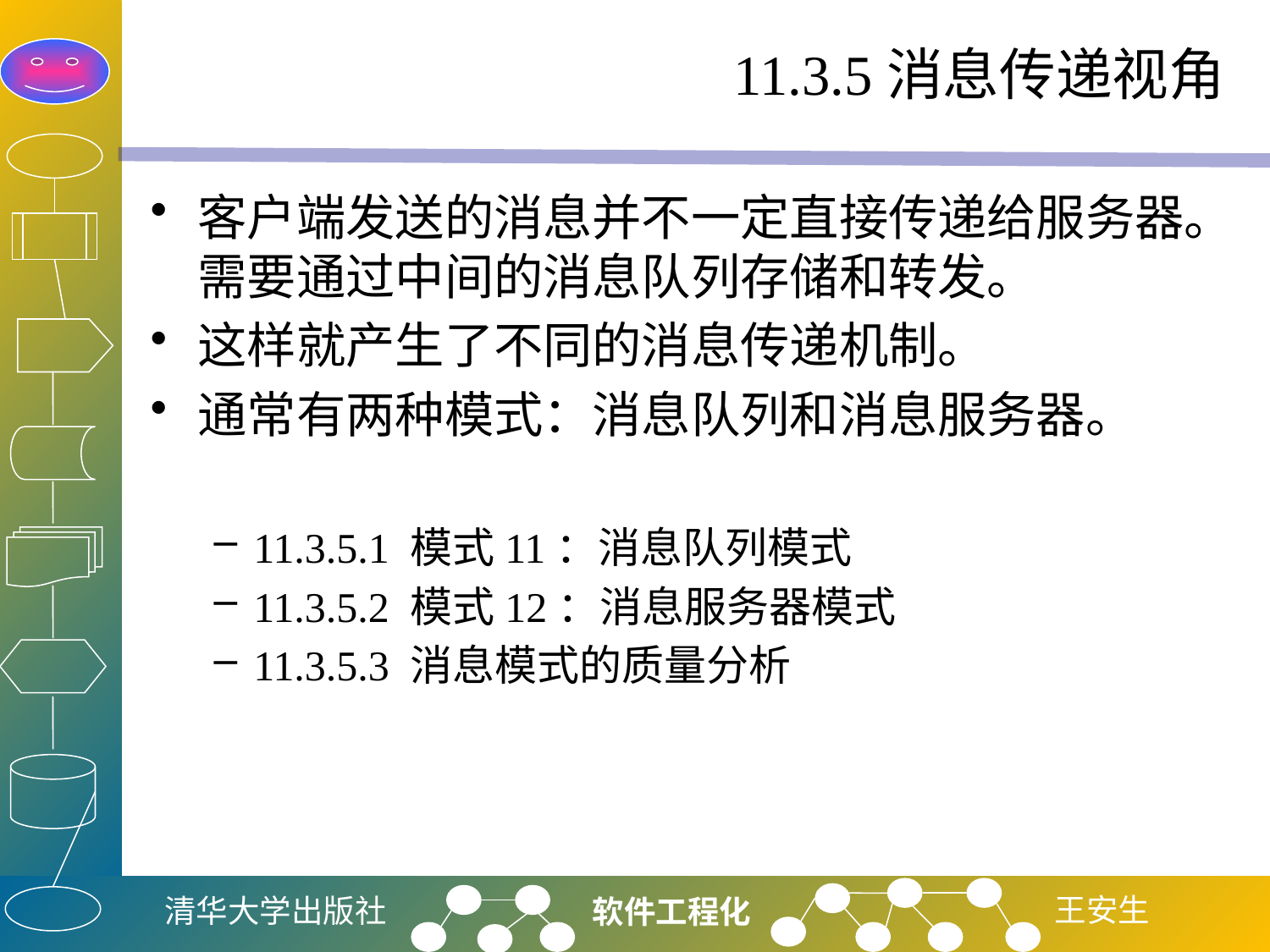

# 11.3.5消息传递视角
客户端发送的消息并不一定直接传递给服务器。需要通过中间的消息队列存储和转发。
这样就产生了不同的消息传递机制。
通常有两种模式：消息队列和消息服务器。

11.3.5.1 模式11：消息队列模式
11.3.5.2 模式12：消息服务器模式
11.3.5.3 消息模式的质量分析